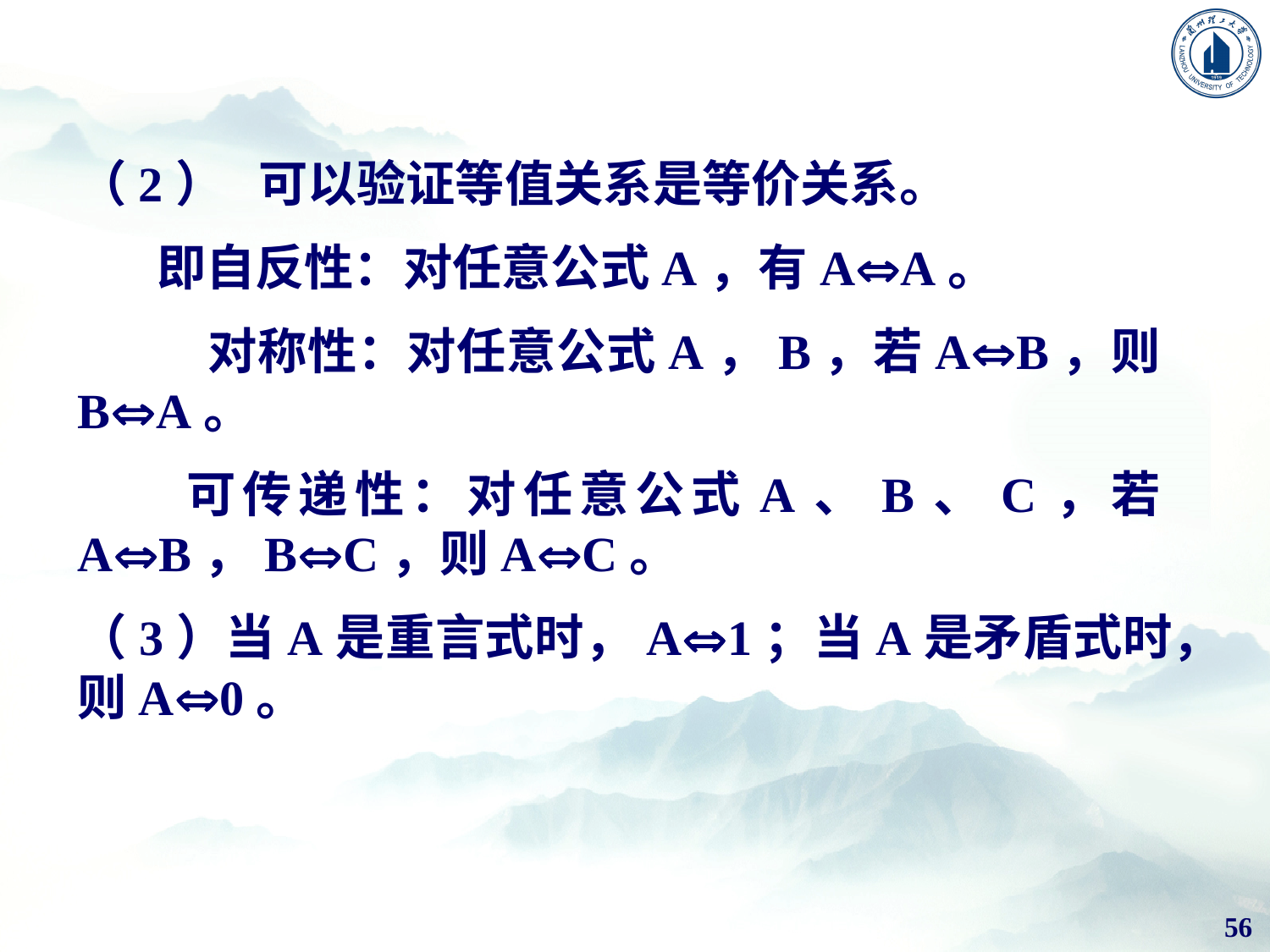

（2）   可以验证等值关系是等价关系。
      即自反性：对任意公式A，有A⇔A。
          对称性：对任意公式A，B，若A⇔B，则B⇔A。
     可传递性：对任意公式A、B、C，若A⇔B，B⇔C，则A⇔C。
（3）当A是重言式时，A⇔1；当A是矛盾式时，则A⇔0。
56